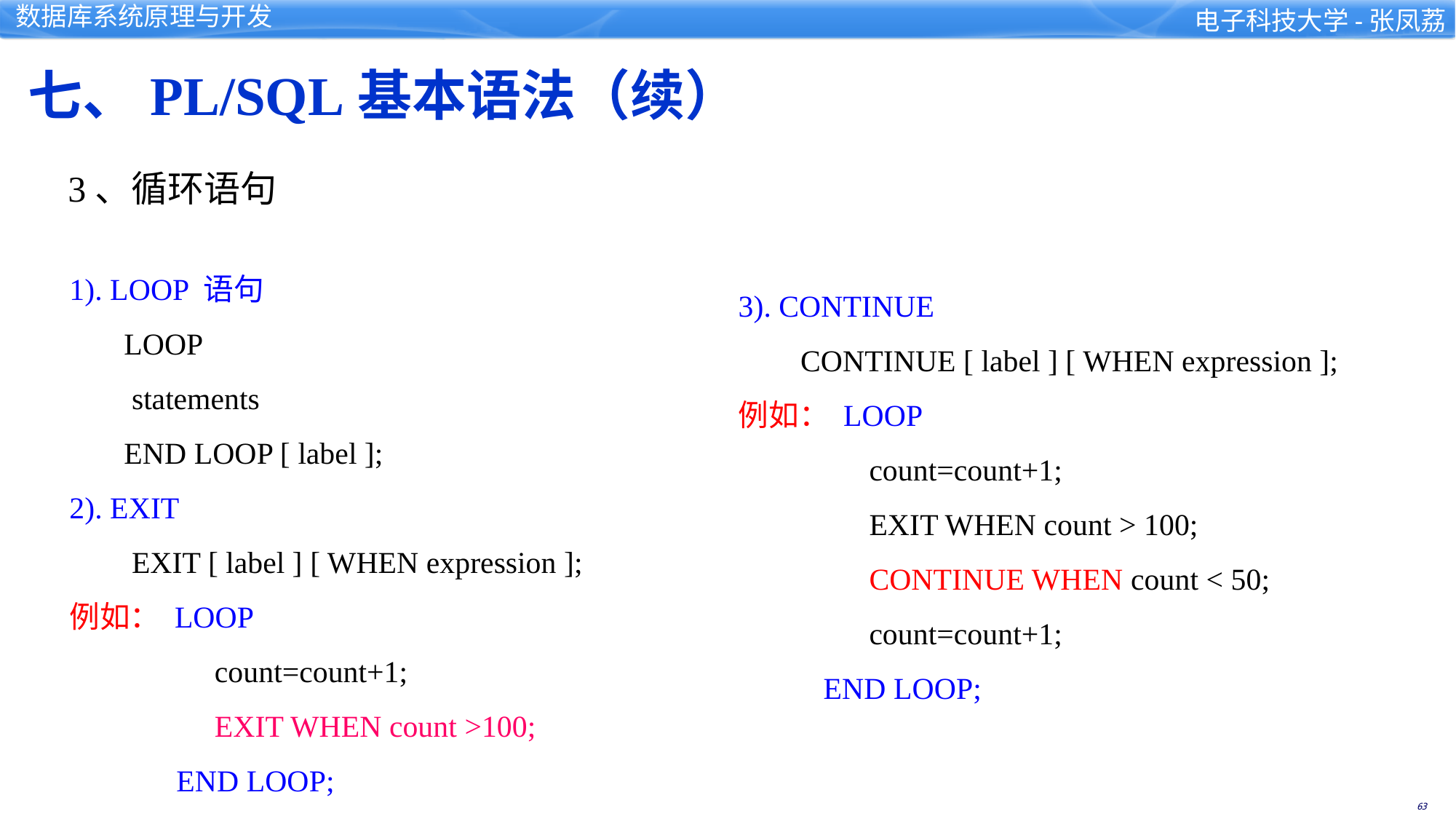

七、PL/SQL基本语法（续）
3、循环语句
1). LOOP 语句
LOOP
 statements
END LOOP [ label ];
2). EXIT
 EXIT [ label ] [ WHEN expression ];
例如： LOOP
                   count=count+1;
                   EXIT WHEN count >100;
              END LOOP;
3). CONTINUE
 CONTINUE [ label ] [ WHEN expression ];
例如： LOOP
          count=count+1;
          EXIT WHEN count > 100;
          CONTINUE WHEN count < 50;
          count=count+1;
    END LOOP;